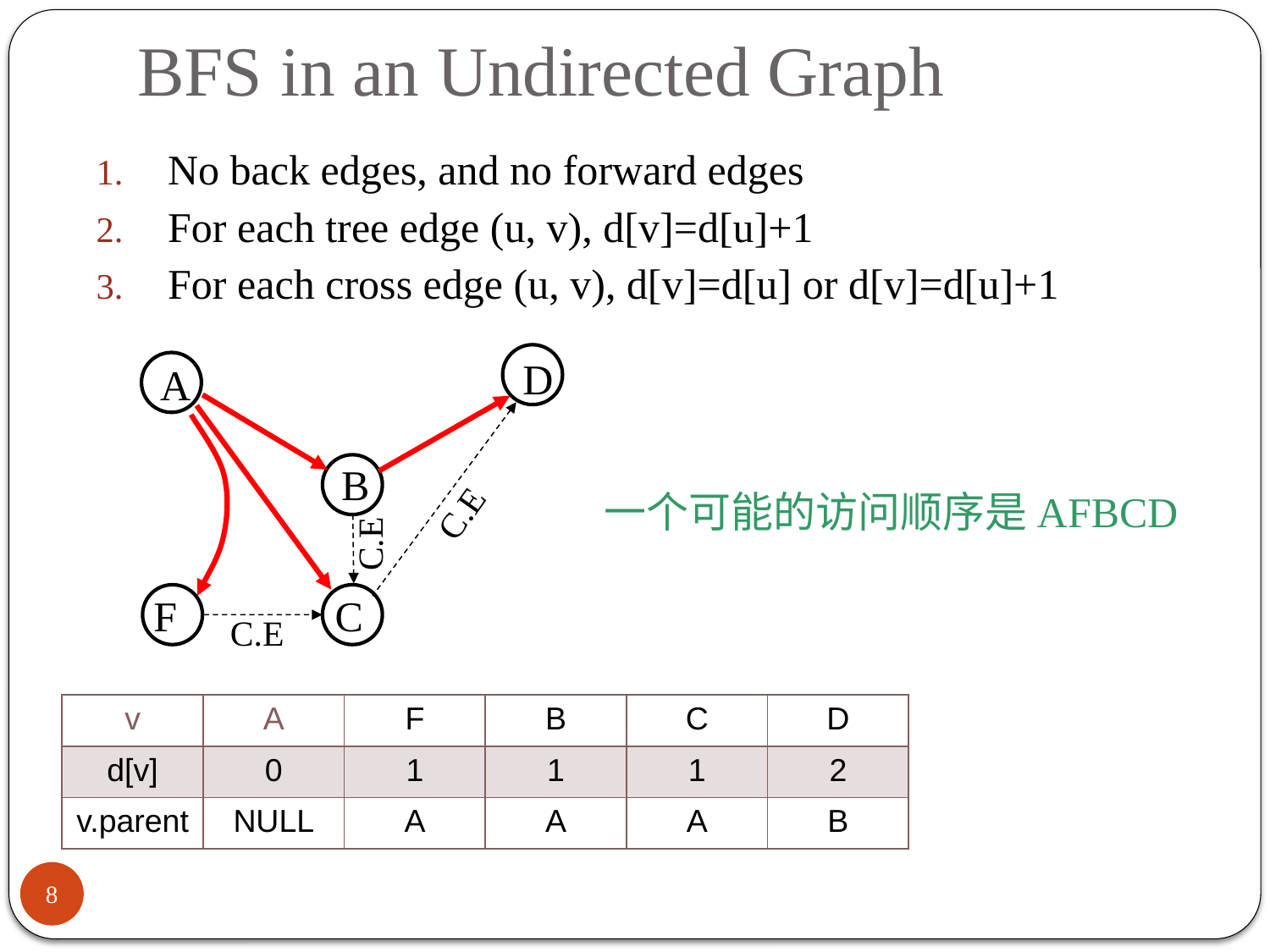

# BFS in an Undirected Graph
No back edges, and no forward edges
For each tree edge (u, v), d[v]=d[u]+1
For each cross edge (u, v), d[v]=d[u] or d[v]=d[u]+1

D
A

B

C.E
一个可能的访问顺序是AFBCD
C.E

F
C

C.E

| v | A | F | B | C | D |
| --- | --- | --- | --- | --- | --- |
| d[v] | 0 | 1 | 1 | 1 | 2 |
| v.parent | NULL | A | A | A | B |
8